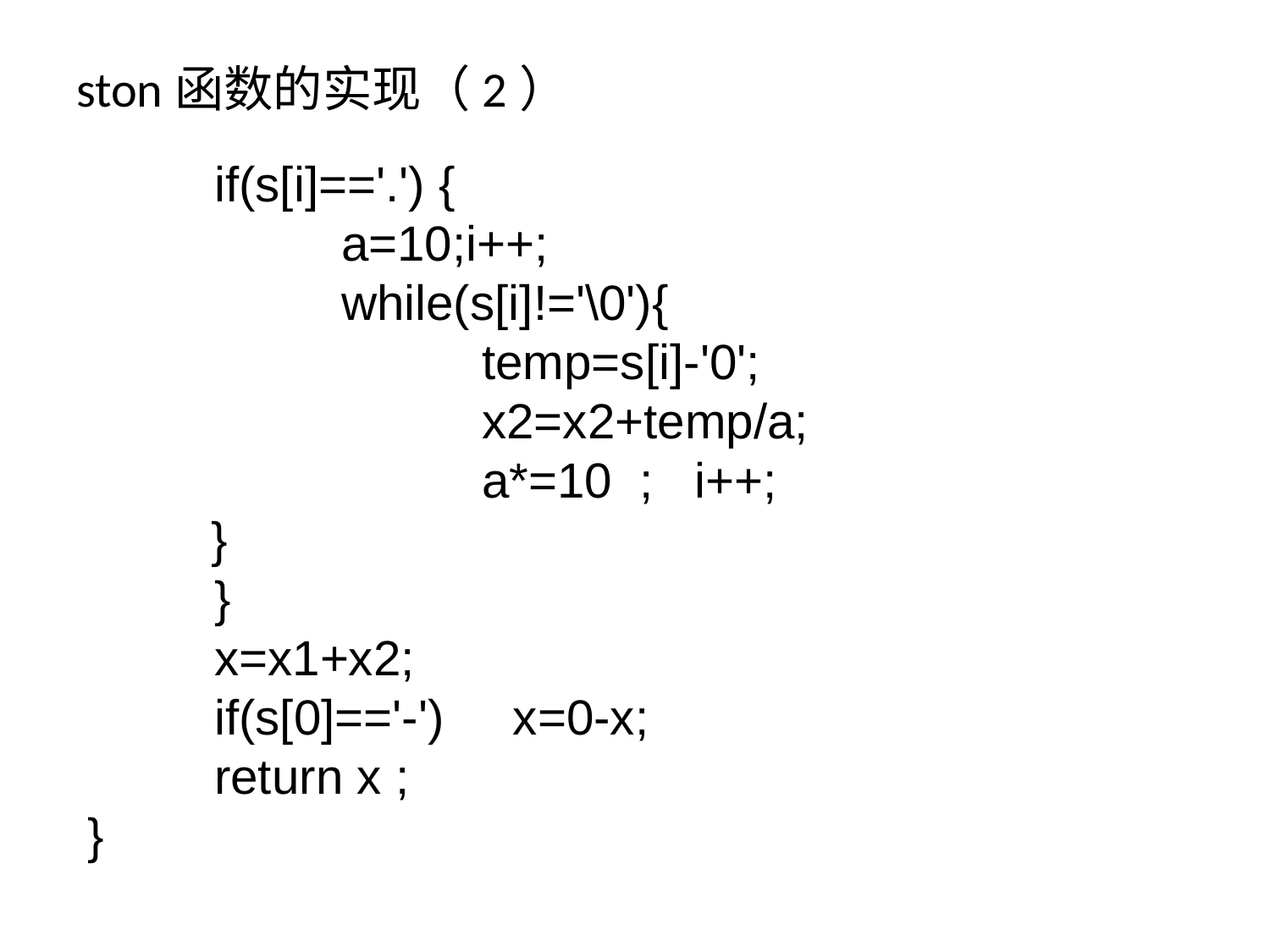

# ston函数的实现（2）
	if(s[i]=='.') {
		a=10;i++;
		while(s[i]!='\0'){
			 temp=s[i]-'0';
			 x2=x2+temp/a;
			 a*=10  ;   i++;
         }
	}
	x=x1+x2;
	if(s[0]=='-')     x=0-x;
	return x ;
}